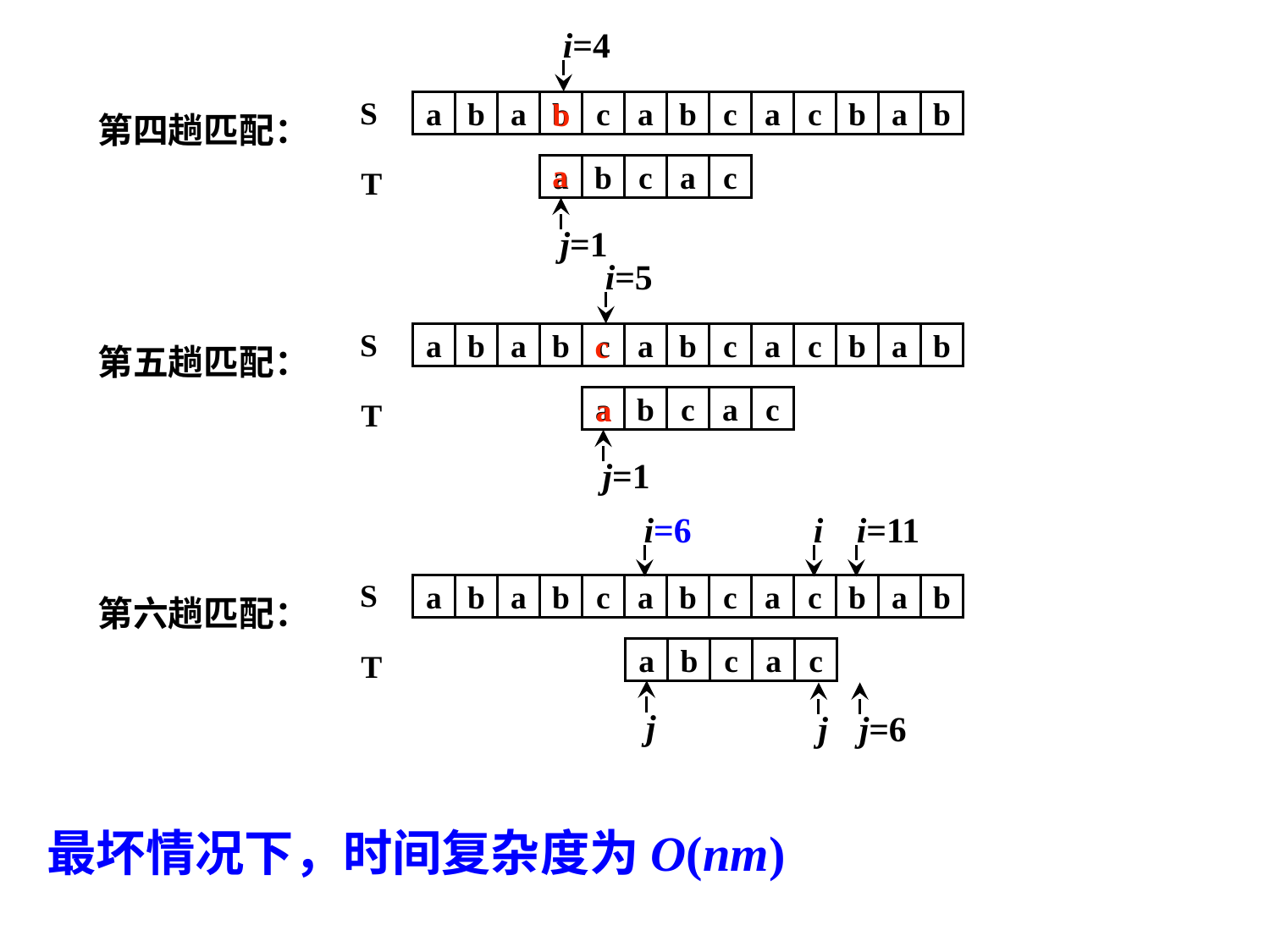

i=4

S
b
a
b
a
b
c
a
b
c
a
c
b
a
b
第四趟匹配：
a
a
b
c
a
c
T

j=1
i=5

S
c
a
b
a
b
c
a
b
c
a
c
b
a
b
第五趟匹配：
a
a
b
c
a
c
T

j=1
i=6
i
i=11

S
a
b
a
b
c
a
b
c
a
c
b
a
b
第六趟匹配：
a
b
c
a
c
T

j
j
j=6
最坏情况下，时间复杂度为O(nm)